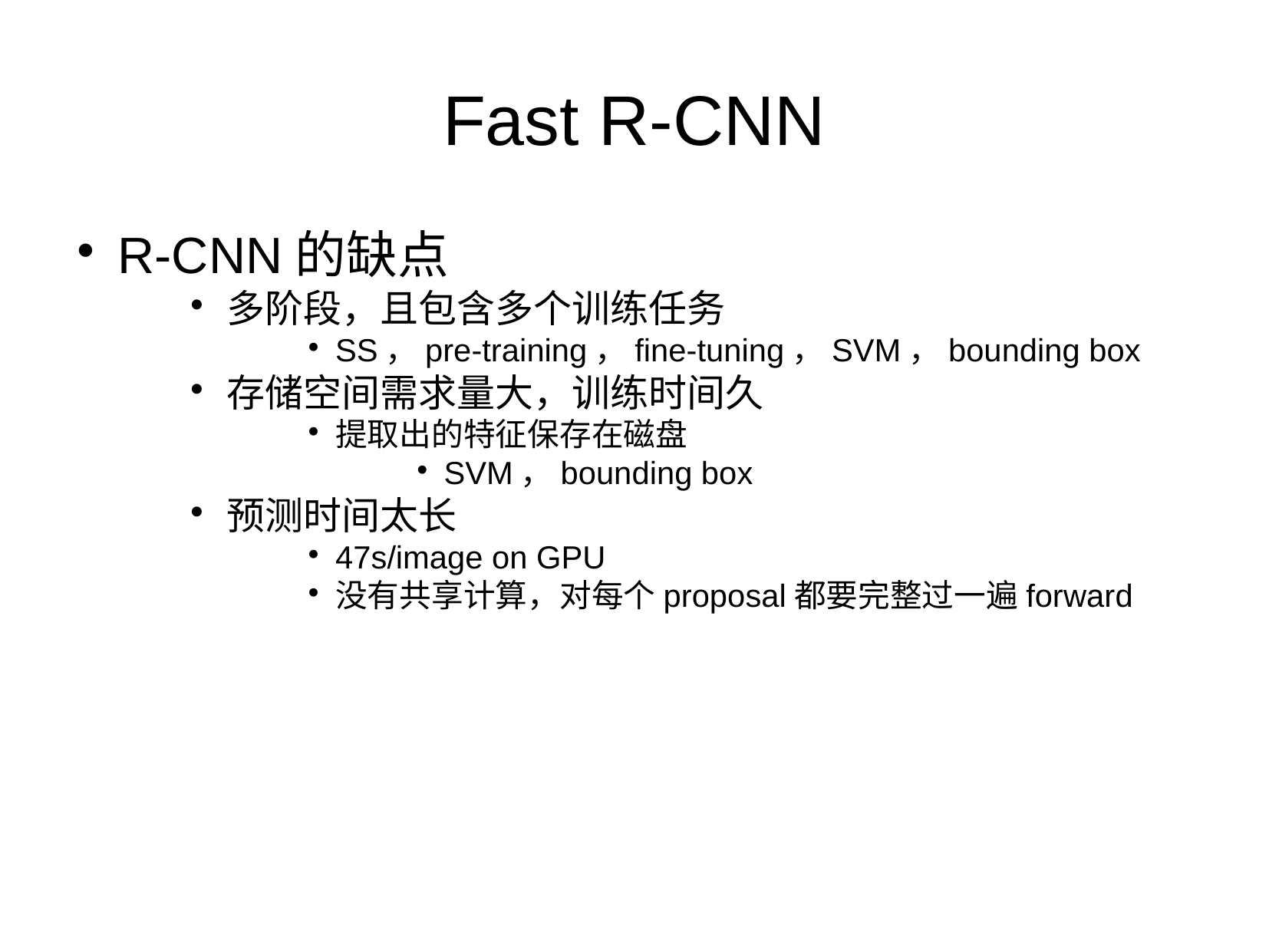

Fast R-CNN
R-CNN的缺点
多阶段，且包含多个训练任务
SS，pre-training，fine-tuning，SVM，bounding box
存储空间需求量大，训练时间久
提取出的特征保存在磁盘
SVM，bounding box
预测时间太长
47s/image on GPU
没有共享计算，对每个proposal都要完整过一遍forward